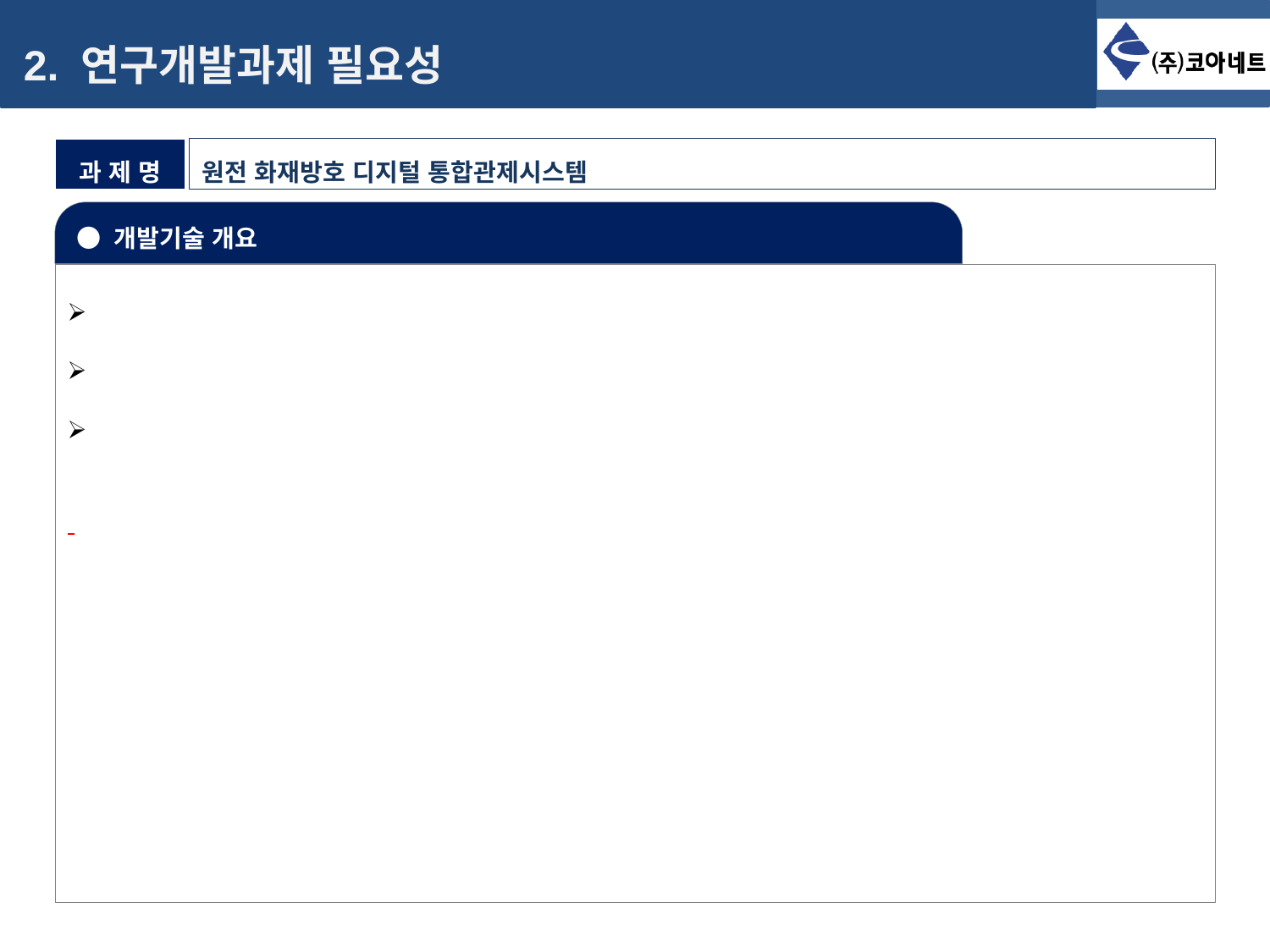

2. 연구개발과제 필요성
과 제 명
원전 화재방호 디지털 통합관제시스템
● 개발기술 개요